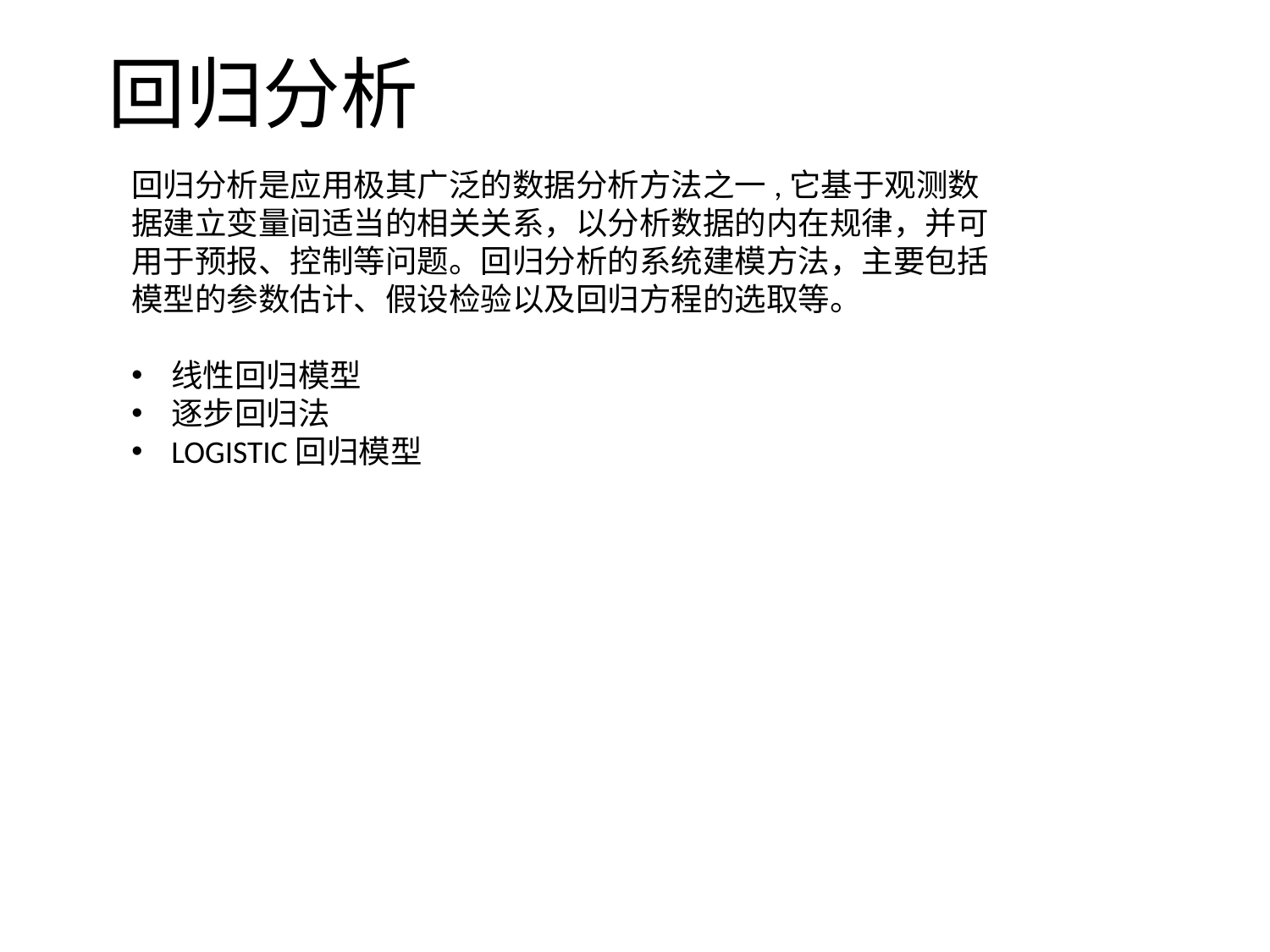

# 回归分析
回归分析是应用极其广泛的数据分析方法之一,它基于观测数据建立变量间适当的相关关系，以分析数据的内在规律，并可用于预报、控制等问题。回归分析的系统建模方法，主要包括模型的参数估计、假设检验以及回归方程的选取等。

线性回归模型
逐步回归法
LOGISTIC回归模型